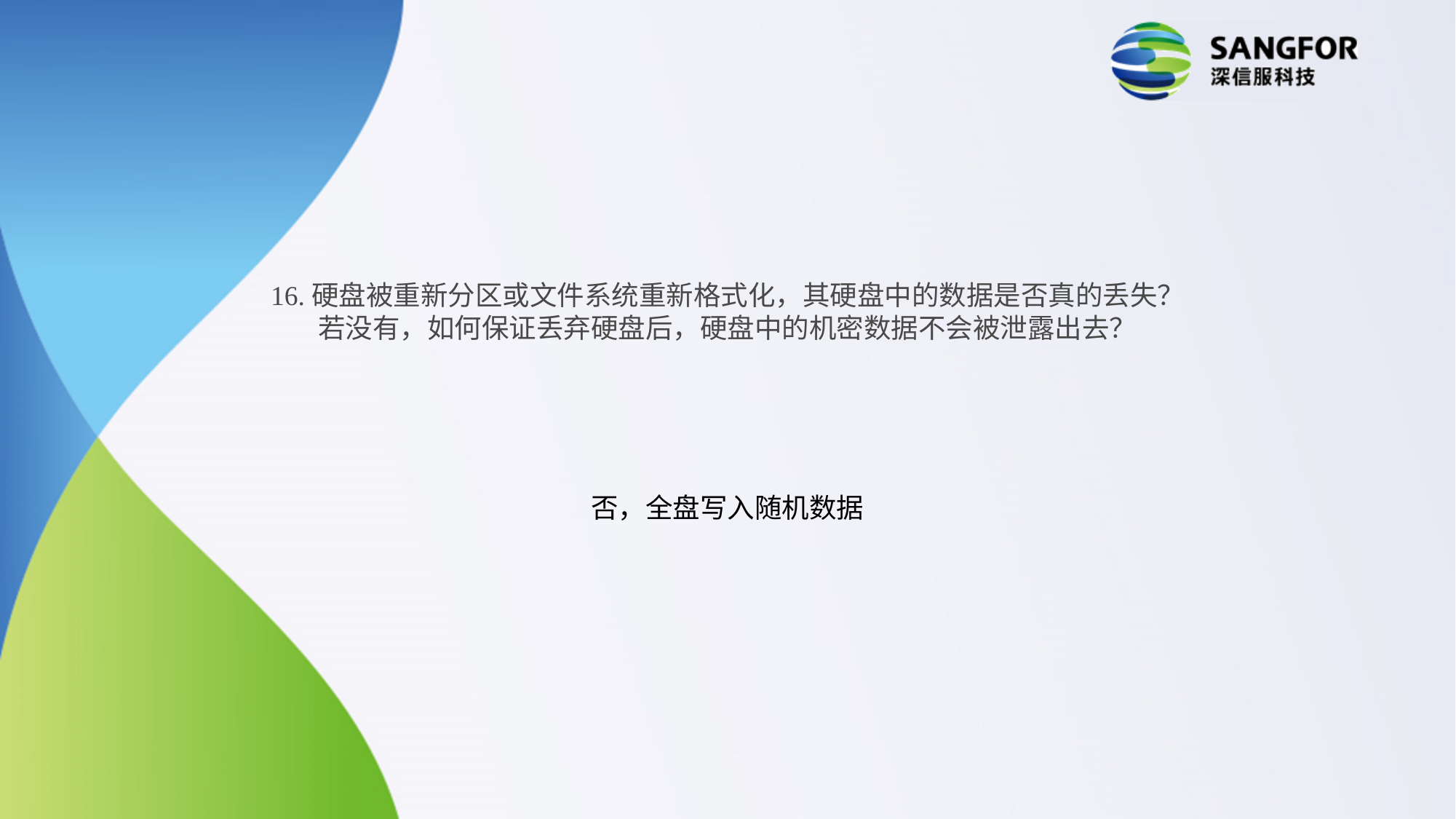

16.硬盘被重新分区或文件系统重新格式化，其硬盘中的数据是否真的丢失？
若没有，如何保证丢弃硬盘后，硬盘中的机密数据不会被泄露出去？
否，全盘写入随机数据